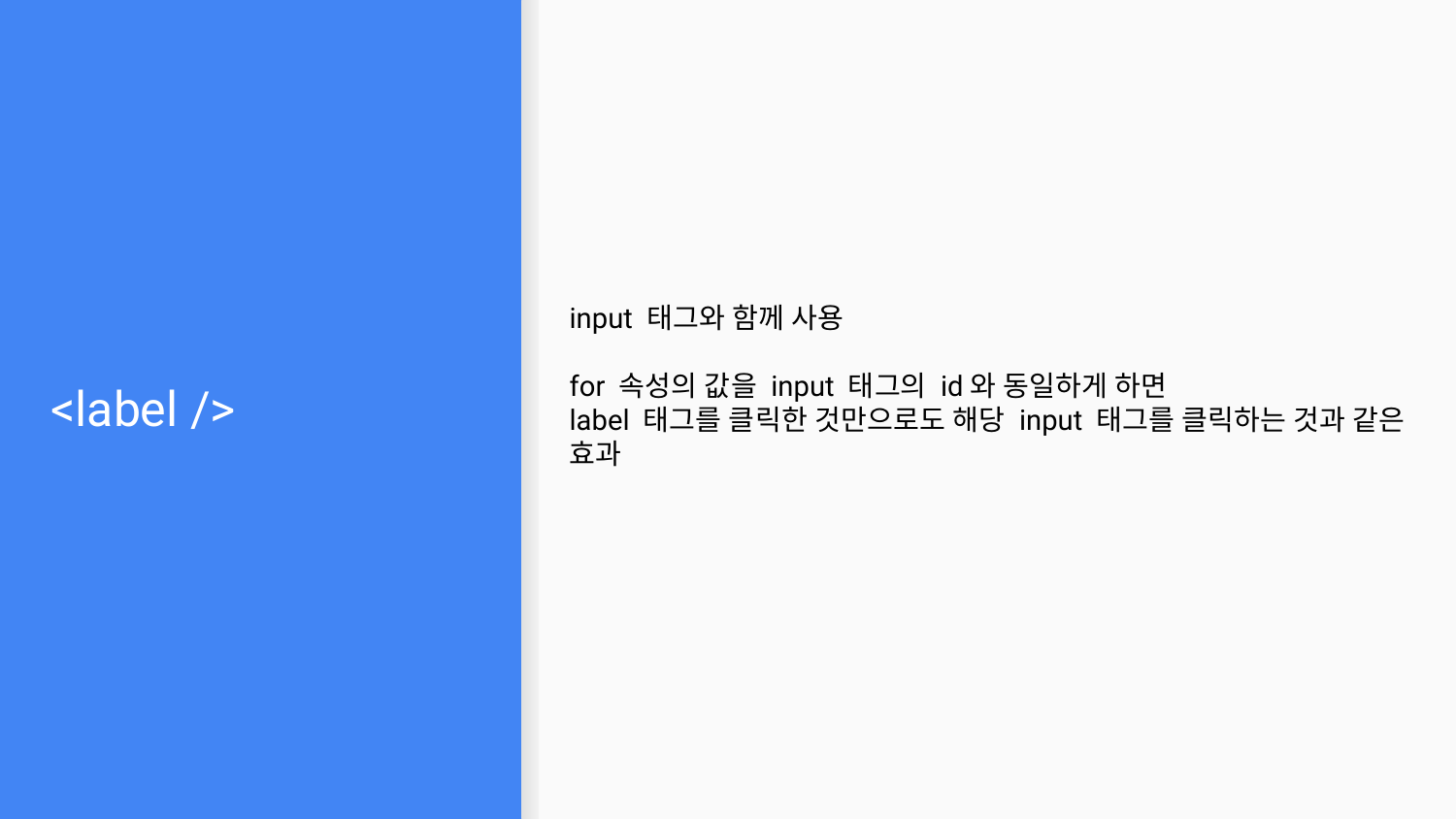

# <label />
input 태그와 함께 사용

for 속성의 값을 input 태그의 id와 동일하게 하면
label 태그를 클릭한 것만으로도 해당 input 태그를 클릭하는 것과 같은 효과